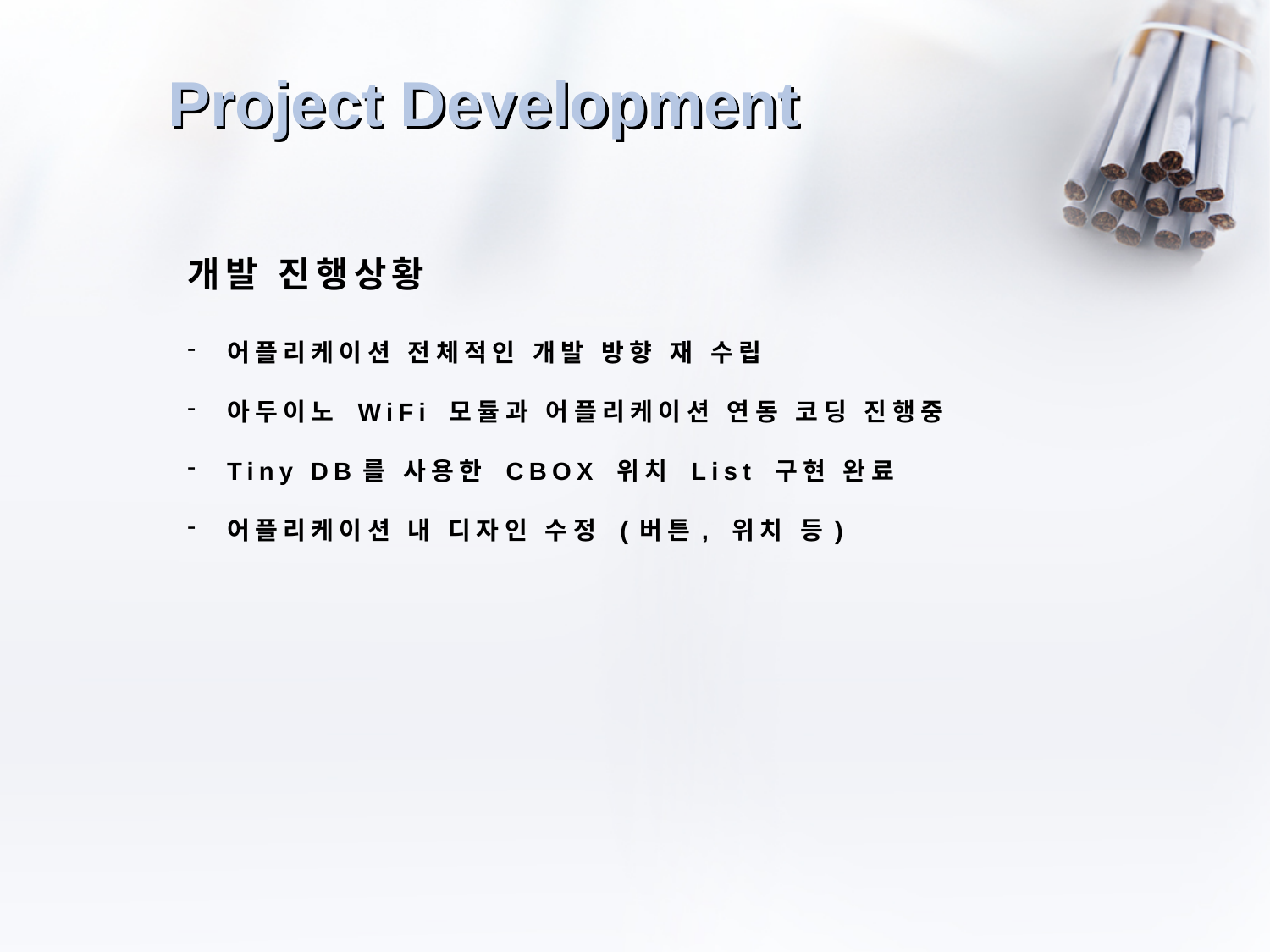

# Project Development
개발 진행상황

어플리케이션 전체적인 개발 방향 재 수립

아두이노 WiFi 모듈과 어플리케이션 연동 코딩 진행중

Tiny DB를 사용한 CBOX 위치 List 구현 완료

어플리케이션 내 디자인 수정 (버튼, 위치 등)